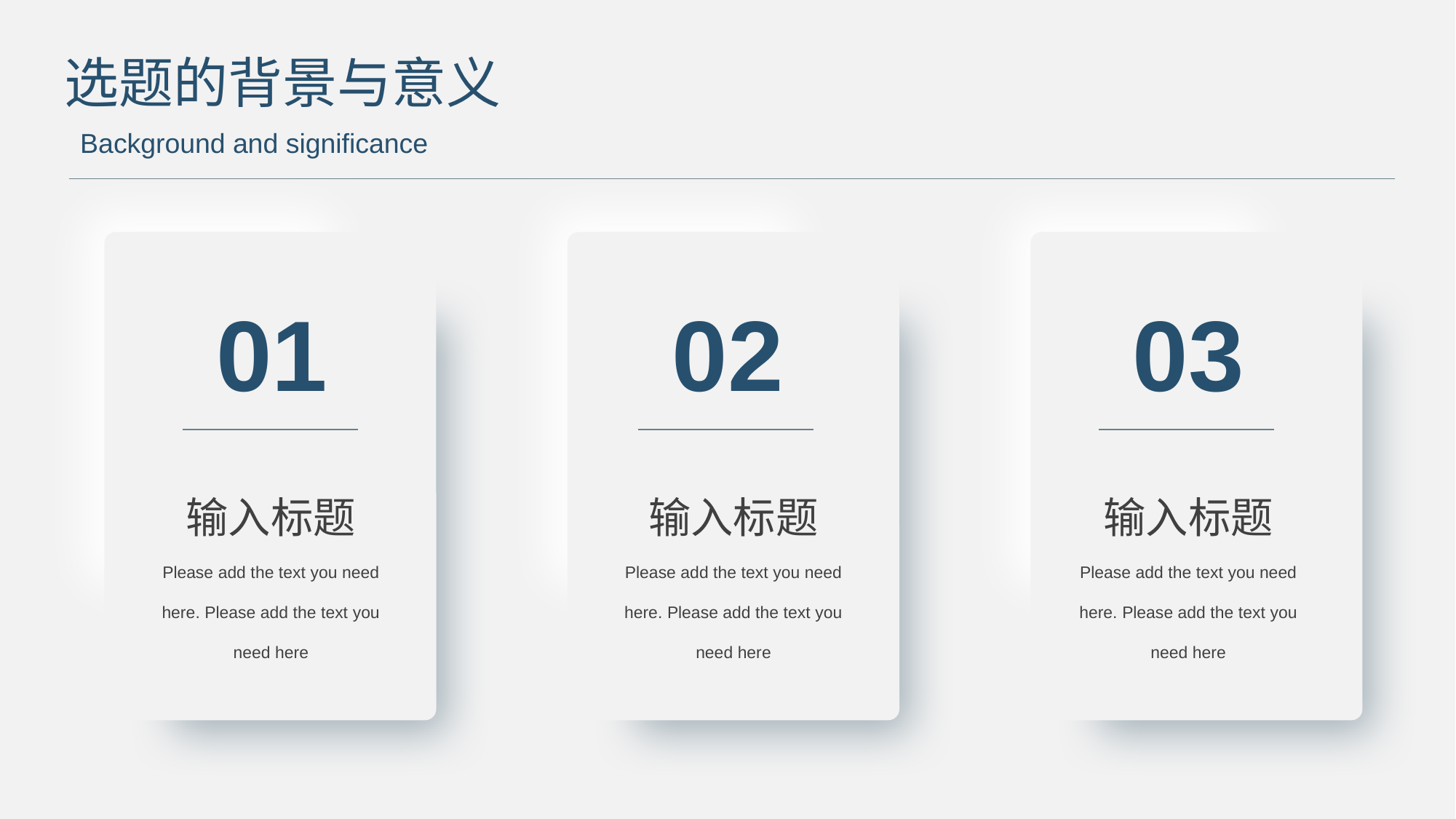

选题的背景与意义
Background and significance

01
02
03
输入标题
Please add the text you need here. Please add the text you need here
输入标题
Please add the text you need here. Please add the text you need here
输入标题
Please add the text you need here. Please add the text you need here